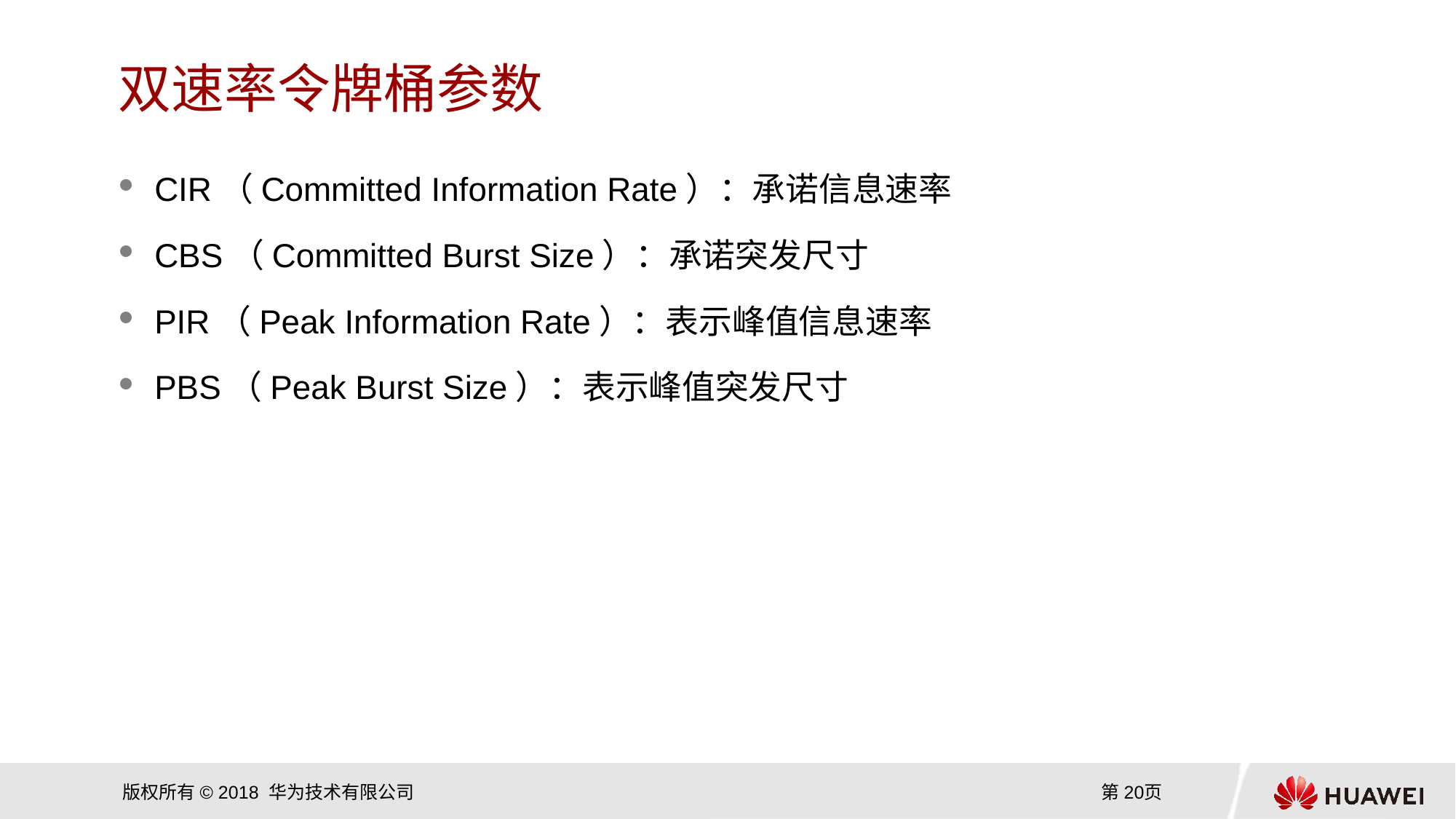

# 双速率令牌桶参数
CIR（Committed Information Rate）：承诺信息速率
CBS（Committed Burst Size）：承诺突发尺寸
PIR（Peak Information Rate）：表示峰值信息速率
PBS（Peak Burst Size）：表示峰值突发尺寸